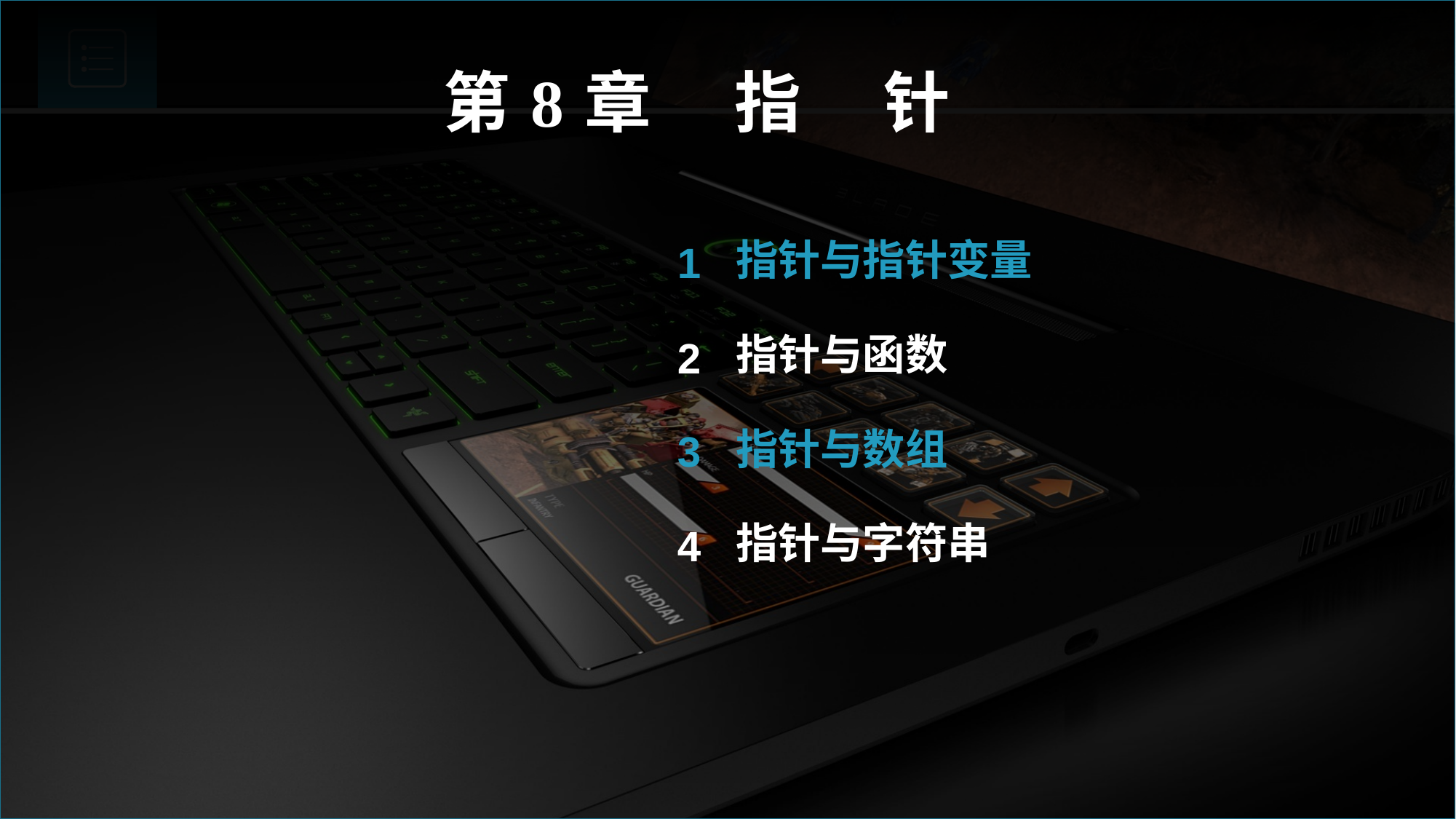

第8章    指    针
指针与指针变量
1
指针与函数
2
指针与数组
3
指针与字符串
4